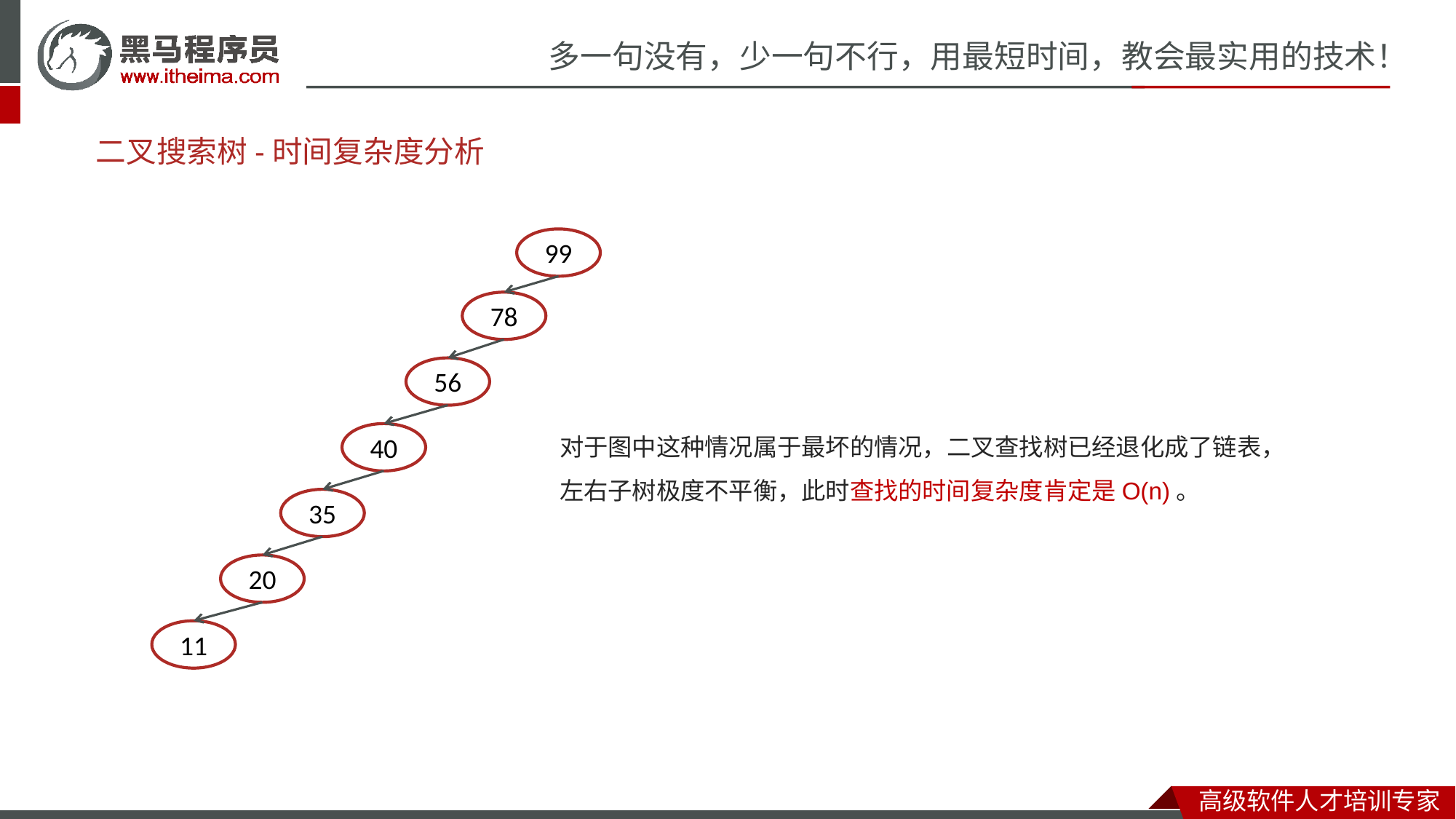

# 二叉搜索树-时间复杂度分析
99
78
56
40
35
20
11
对于图中这种情况属于最坏的情况，二叉查找树已经退化成了链表，左右子树极度不平衡，此时查找的时间复杂度肯定是O(n)。